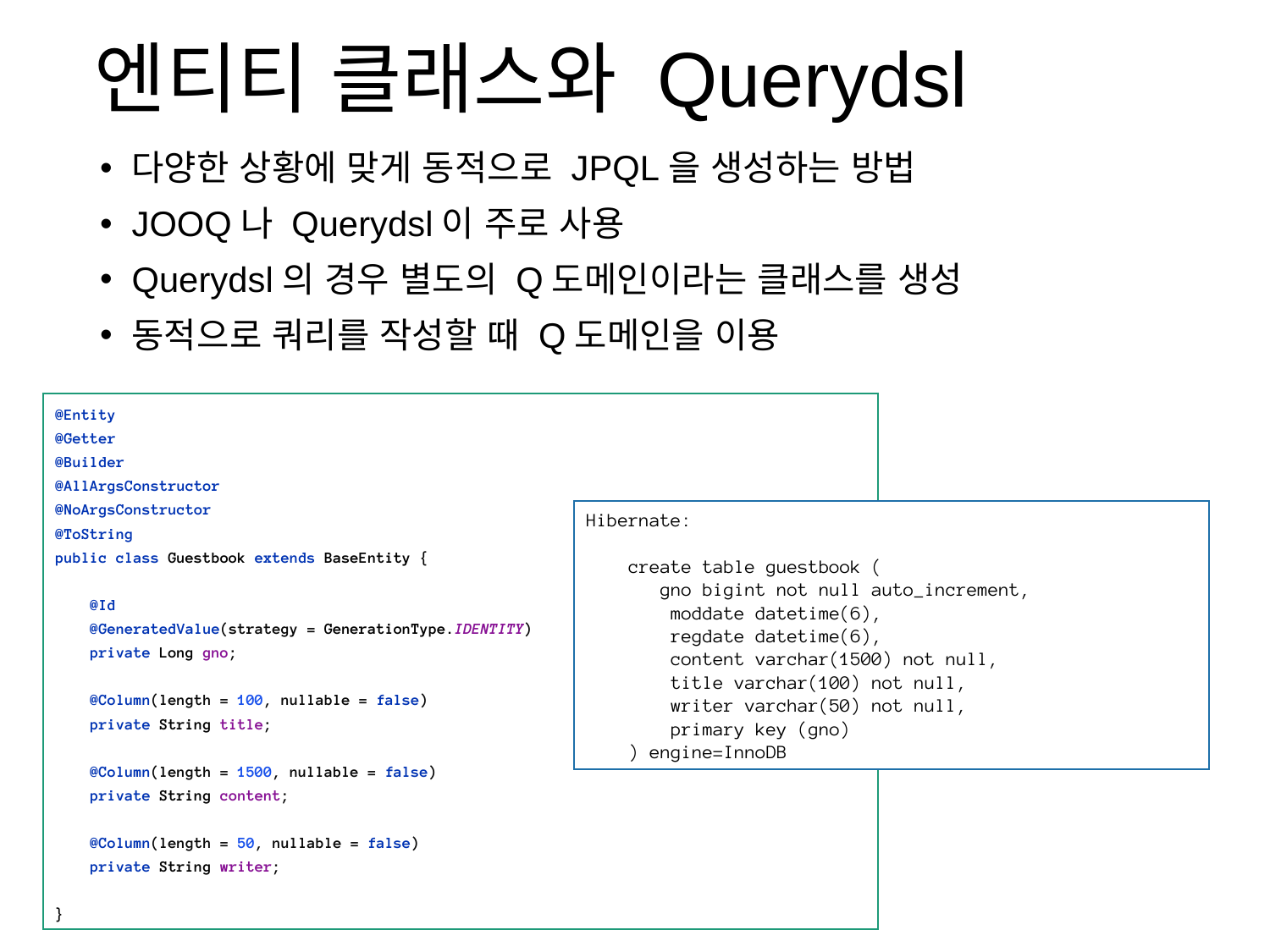

# 엔티티 클래스와 Querydsl
다양한 상황에 맞게 동적으로 JPQL을 생성하는 방법
JOOQ나 Querydsl이 주로 사용
Querydsl의 경우 별도의 Q도메인이라는 클래스를 생성
동적으로 쿼리를 작성할 때 Q도메인을 이용
@Entity
@Getter
@Builder
@AllArgsConstructor
@NoArgsConstructor
@ToString
public class Guestbook extends BaseEntity {
    @Id
    @GeneratedValue(strategy = GenerationType.IDENTITY)
    private Long gno;
    @Column(length = 100, nullable = false)
    private String title;
    @Column(length = 1500, nullable = false)
    private String content;
    @Column(length = 50, nullable = false)
    private String writer;
}
Hibernate:

    create table guestbook (
       gno bigint not null auto_increment,
        moddate datetime(6),
        regdate datetime(6),
        content varchar(1500) not null,
        title varchar(100) not null,
        writer varchar(50) not null,
        primary key (gno)
    ) engine=InnoDB